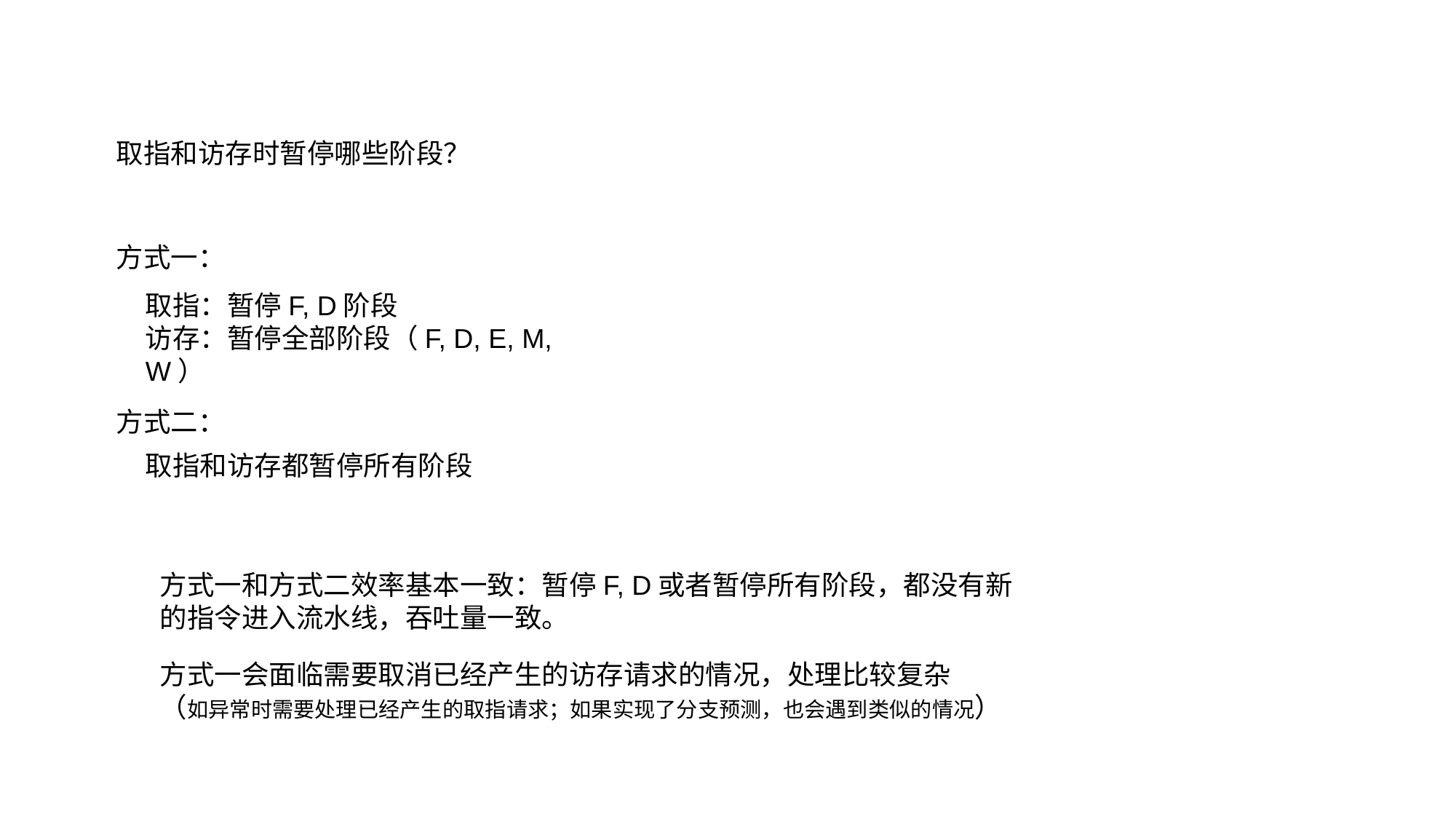

取指和访存时暂停哪些阶段？
方式一：
取指：暂停F, D阶段
访存：暂停全部阶段（F, D, E, M, W）
方式二：
取指和访存都暂停所有阶段
方式一和方式二效率基本一致：暂停F, D或者暂停所有阶段，都没有新的指令进入流水线，吞吐量一致。
方式一会面临需要取消已经产生的访存请求的情况，处理比较复杂
（如异常时需要处理已经产生的取指请求；如果实现了分支预测，也会遇到类似的情况）